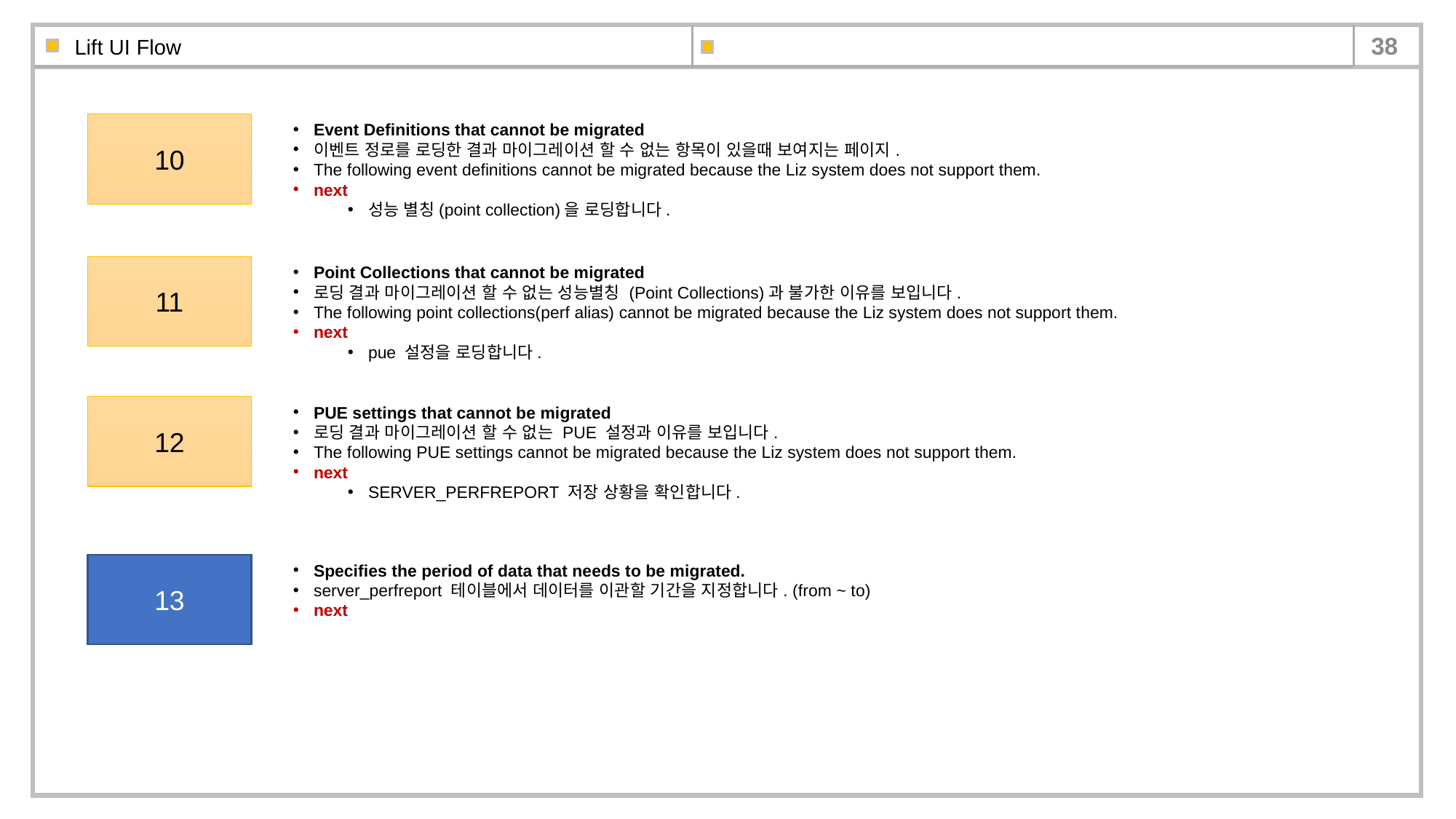

# Lift UI Flow
Event Definitions that cannot be migrated
이벤트 정로를 로딩한 결과 마이그레이션 할 수 없는 항목이 있을때 보여지는 페이지.
The following event definitions cannot be migrated because the Liz system does not support them.
next
성능 별칭(point collection)을 로딩합니다.
10
11
Point Collections that cannot be migrated
로딩 결과 마이그레이션 할 수 없는 성능별칭 (Point Collections)과 불가한 이유를 보입니다.
The following point collections(perf alias) cannot be migrated because the Liz system does not support them.
next
pue 설정을 로딩합니다.
12
PUE settings that cannot be migrated
로딩 결과 마이그레이션 할 수 없는 PUE 설정과 이유를 보입니다.
The following PUE settings cannot be migrated because the Liz system does not support them.
next
SERVER_PERFREPORT 저장 상황을 확인합니다.
13
Specifies the period of data that needs to be migrated.
server_perfreport 테이블에서 데이터를 이관할 기간을 지정합니다. (from ~ to)
next